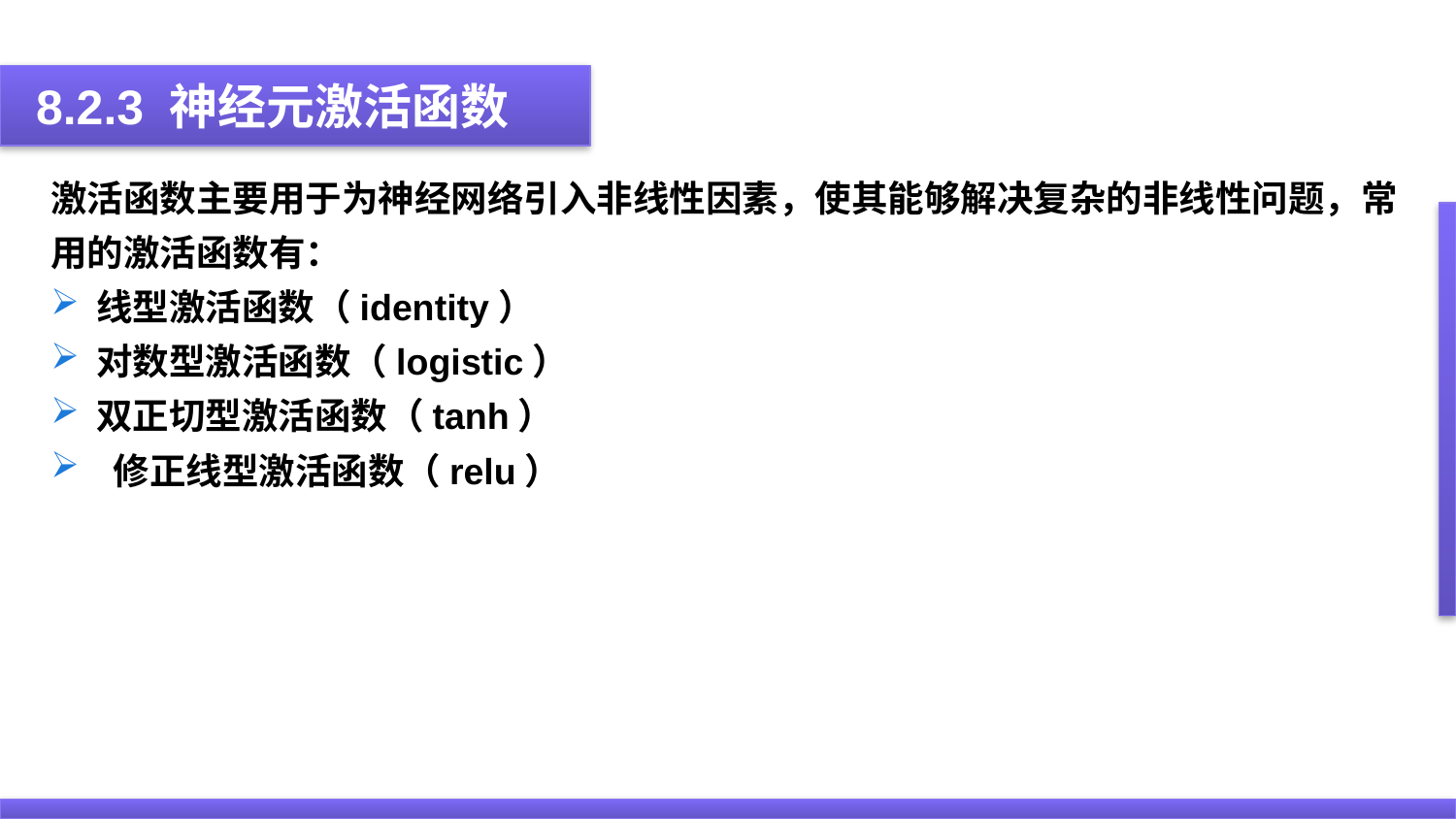

8.2.3 神经元激活函数
激活函数主要用于为神经网络引入非线性因素，使其能够解决复杂的非线性问题，常用的激活函数有：
线型激活函数（identity）
对数型激活函数（logistic）
双正切型激活函数（tanh）
 修正线型激活函数（relu）